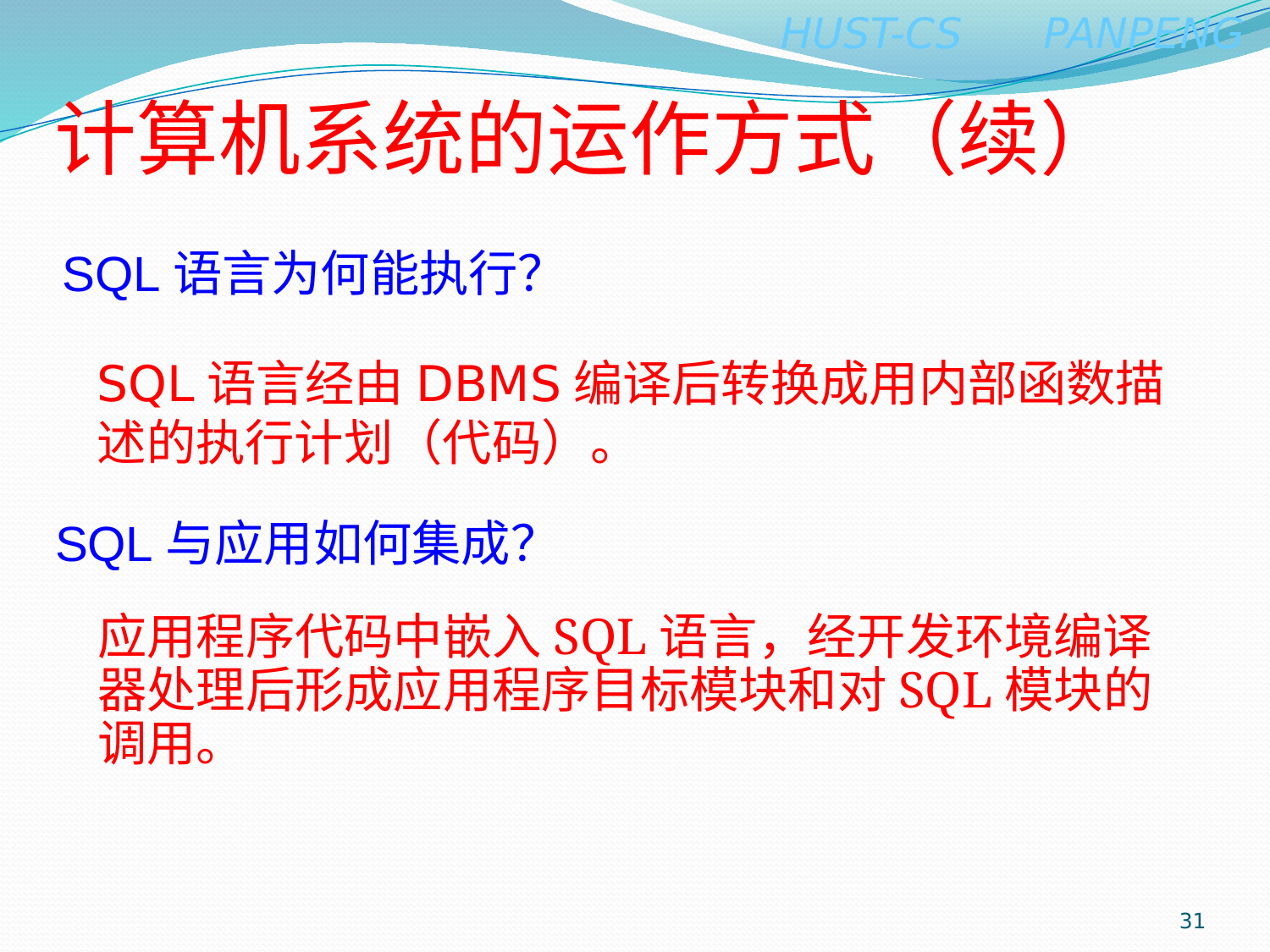

# 计算机系统的运作方式（续）
SQL语言为何能执行？
SQL语言经由DBMS编译后转换成用内部函数描述的执行计划（代码）。
SQL与应用如何集成？
应用程序代码中嵌入SQL语言，经开发环境编译器处理后形成应用程序目标模块和对SQL模块的调用。
31